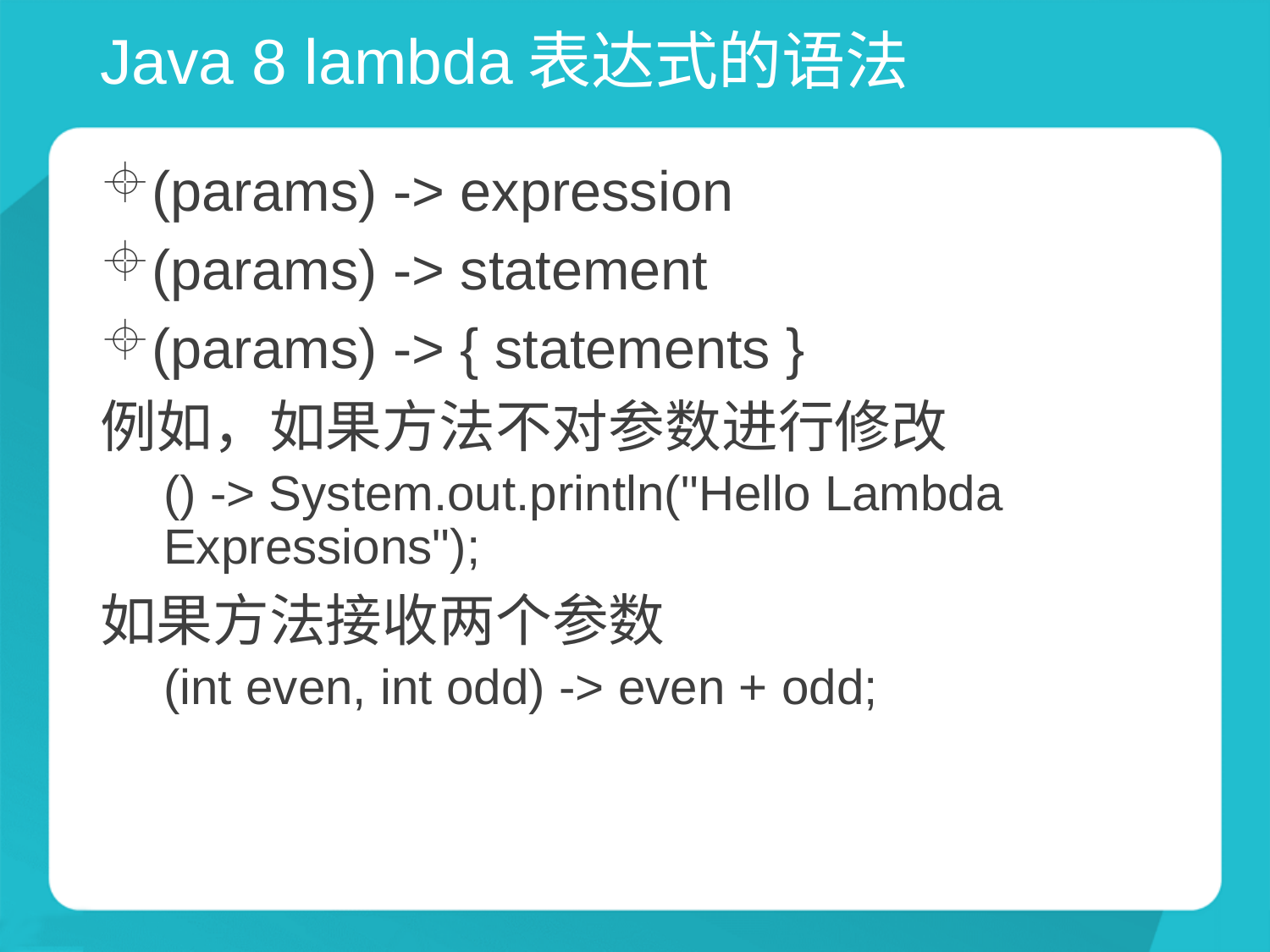

# Java 8 lambda表达式的语法
(params) -> expression
(params) -> statement
(params) -> { statements }
例如，如果方法不对参数进行修改
() -> System.out.println("Hello Lambda Expressions");
如果方法接收两个参数
(int even, int odd) -> even + odd;